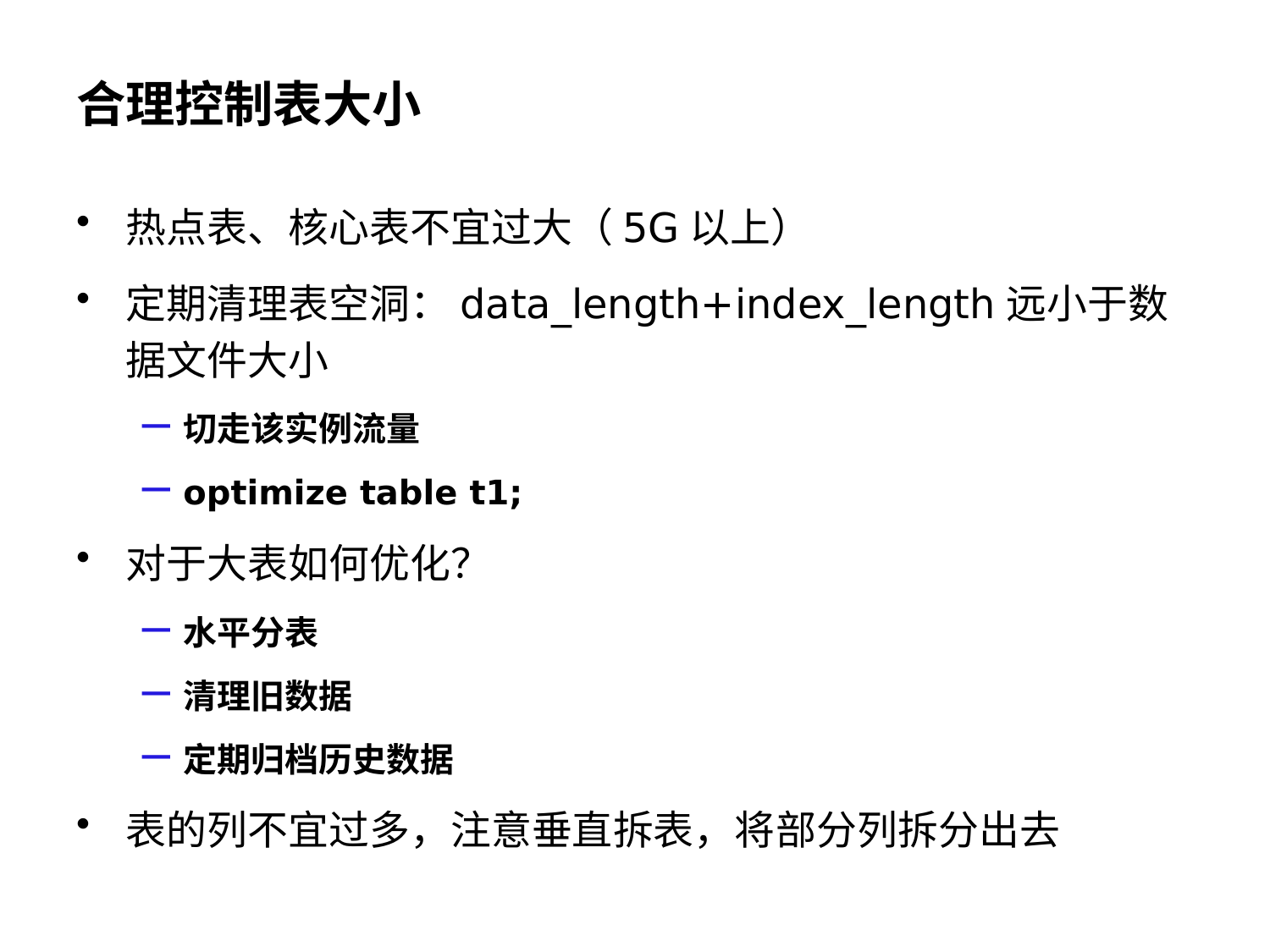

# 合理控制表大小
热点表、核心表不宜过大（5G以上）
定期清理表空洞：data_length+index_length远小于数据文件大小
切走该实例流量
optimize table t1;
对于大表如何优化？
水平分表
清理旧数据
定期归档历史数据
表的列不宜过多，注意垂直拆表，将部分列拆分出去